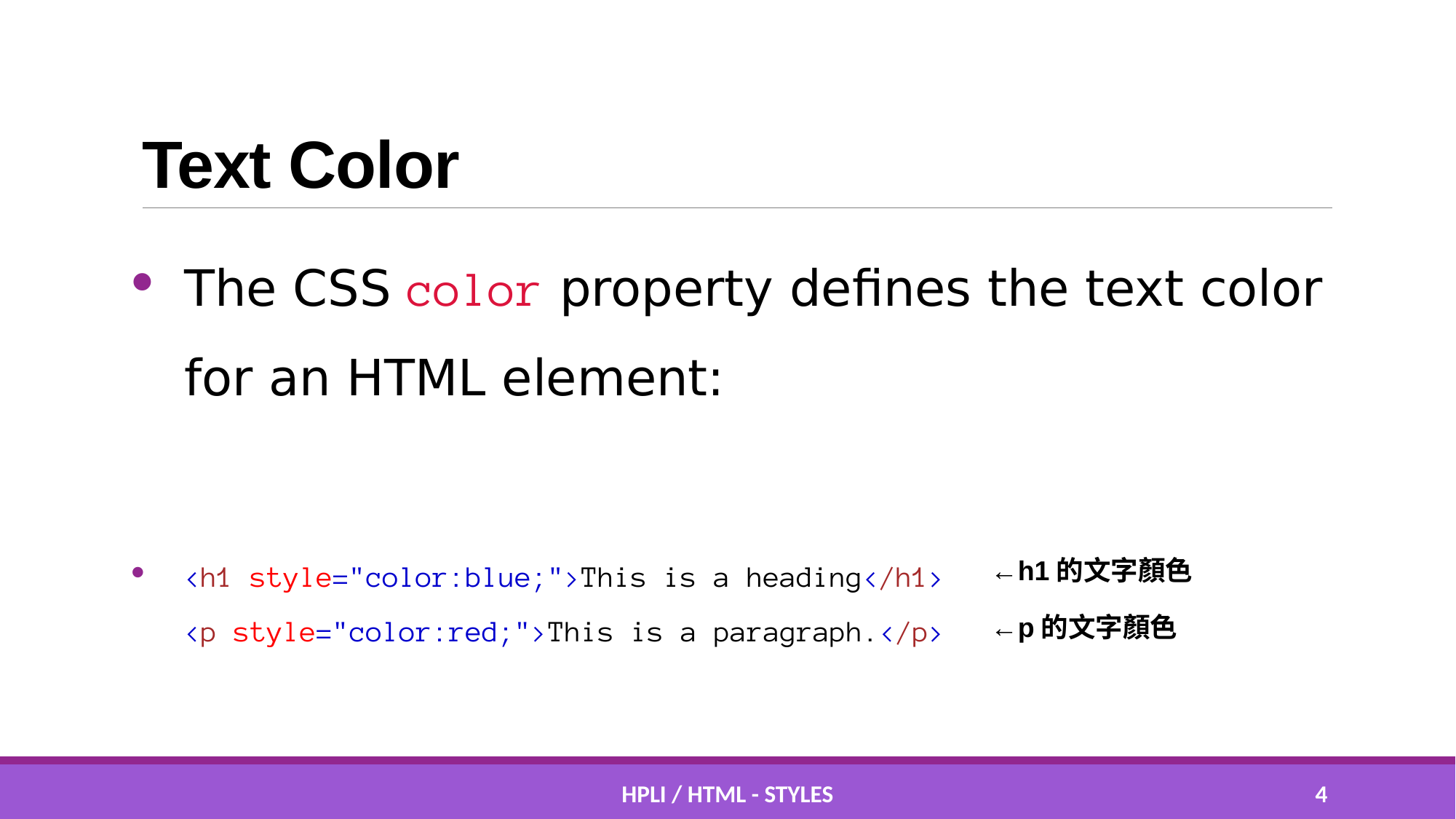

# Text Color
The CSS color property defines the text color for an HTML element:

<h1 style="color:blue;">This is a heading</h1>
<p style="color:red;">This is a paragraph.</p>

←h1的文字顏色
←p的文字顏色
HPLI / HTML - STYLES
4